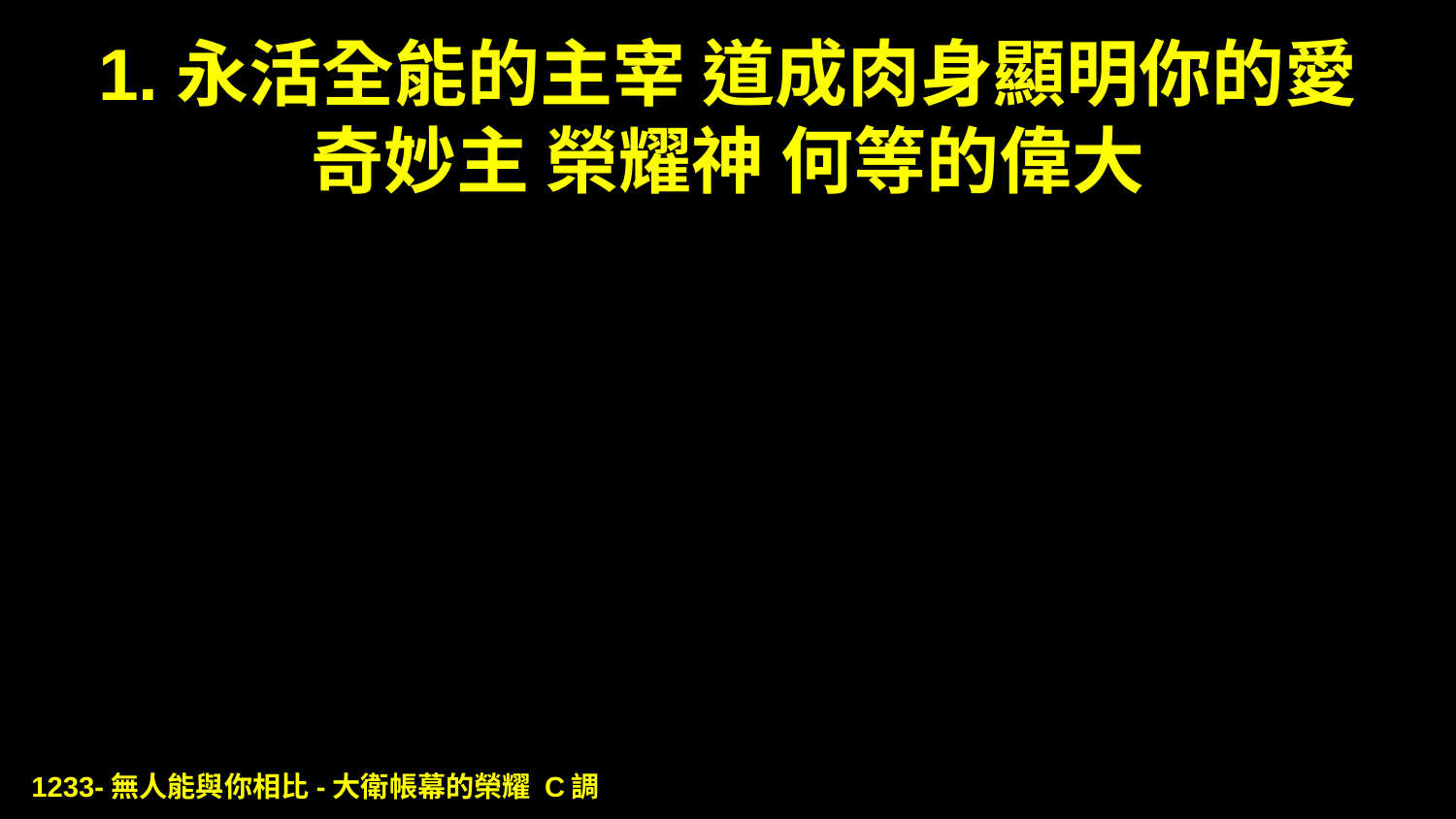

# 1.永活全能的主宰 道成肉身顯明你的愛 奇妙主 榮耀神 何等的偉大
1233-無人能與你相比-大衛帳幕的榮耀 C調